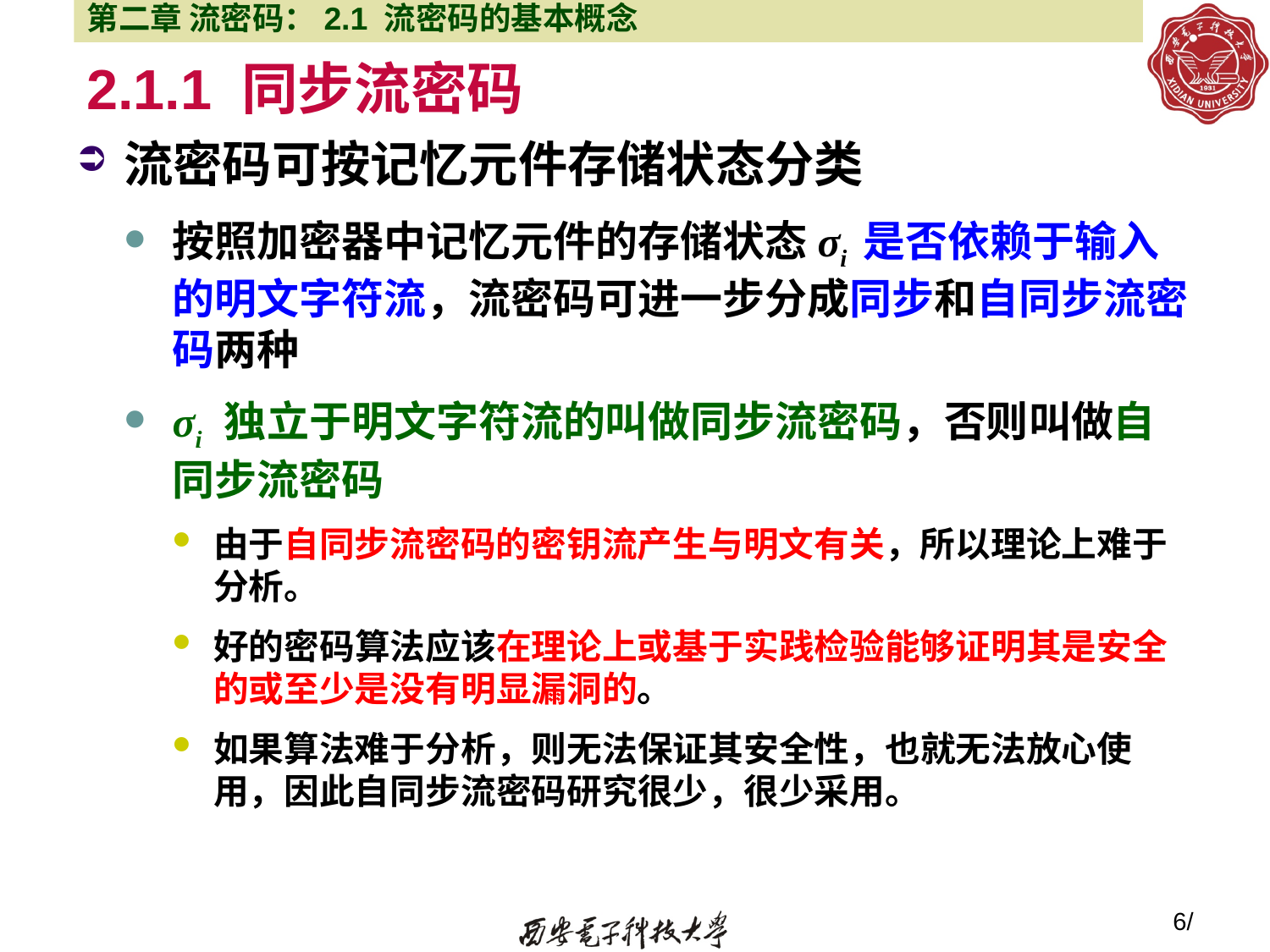

第二章 流密码：2.1 流密码的基本概念
# 2.1.1 同步流密码
流密码可按记忆元件存储状态分类
按照加密器中记忆元件的存储状态σi 是否依赖于输入的明文字符流，流密码可进一步分成同步和自同步流密码两种
σi  独立于明文字符流的叫做同步流密码，否则叫做自同步流密码
由于自同步流密码的密钥流产生与明文有关，所以理论上难于分析。
好的密码算法应该在理论上或基于实践检验能够证明其是安全的或至少是没有明显漏洞的。
如果算法难于分析，则无法保证其安全性，也就无法放心使用，因此自同步流密码研究很少，很少采用。

6/